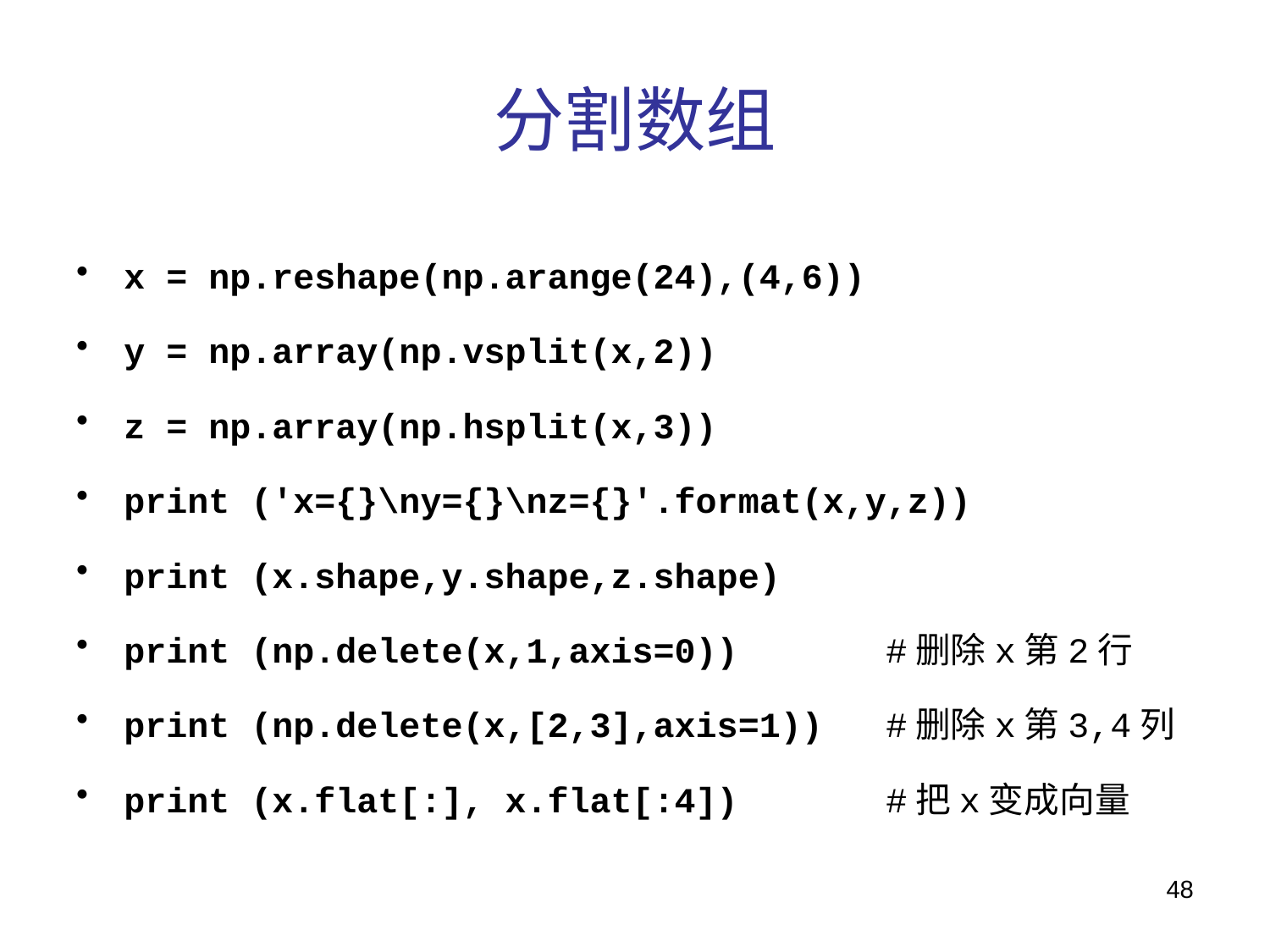

# 分割数组
x = np.reshape(np.arange(24),(4,6))
y = np.array(np.vsplit(x,2))
z = np.array(np.hsplit(x,3))
print ('x={}\ny={}\nz={}'.format(x,y,z))
print (x.shape,y.shape,z.shape)
print (np.delete(x,1,axis=0))       #删除x第2行
print (np.delete(x,[2,3],axis=1))   #删除x第3,4列
print (x.flat[:], x.flat[:4])       #把x变成向量
48